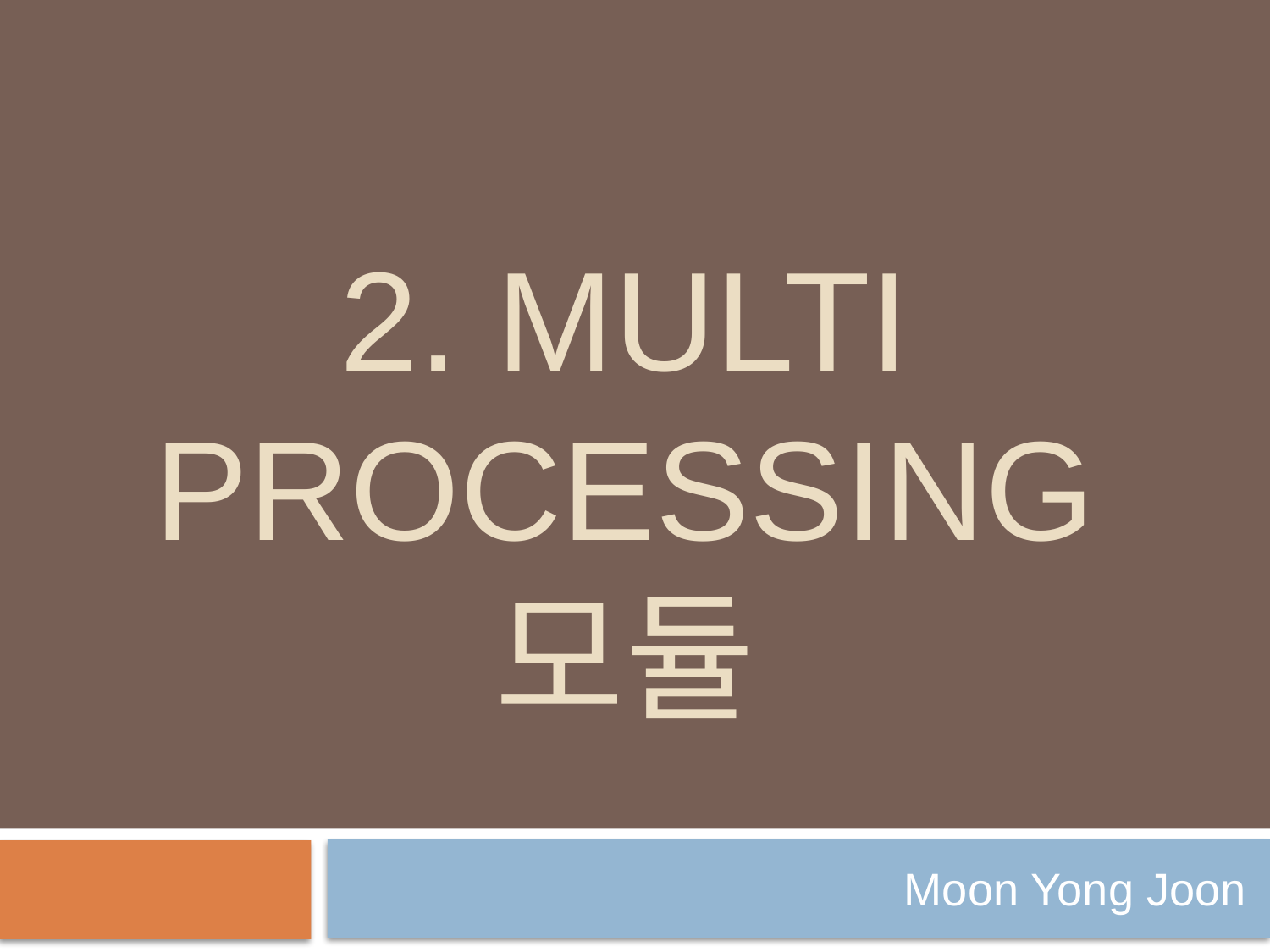

# 2. Multi processing 모듈
Moon Yong Joon